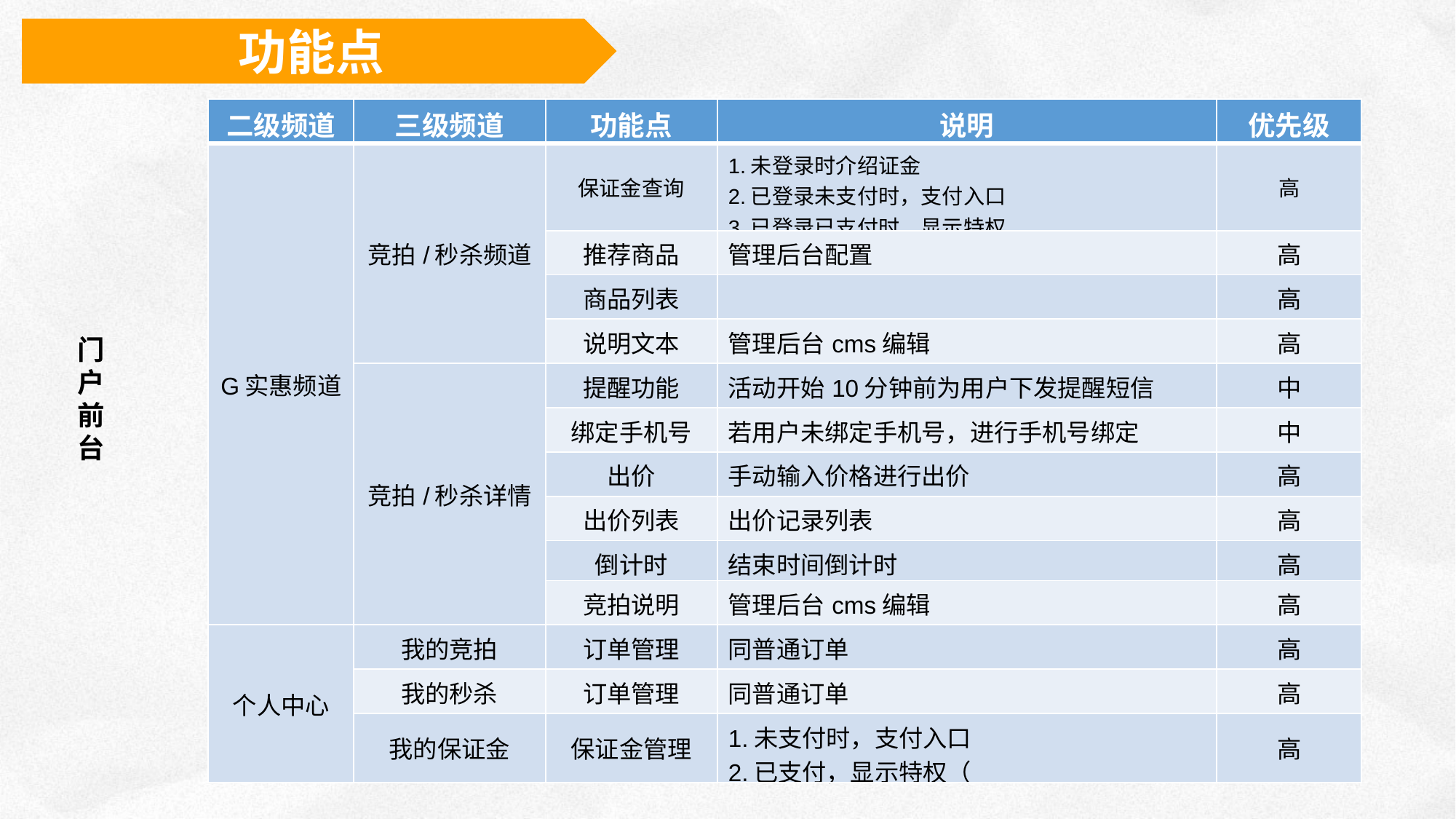

功能点
| 二级频道 | 三级频道 | 功能点 | 说明 | 优先级 |
| --- | --- | --- | --- | --- |
| G实惠频道 | 竞拍/秒杀频道 | 保证金查询 | 1.未登录时介绍证金 2.已登录未支付时，支付入口 3.已登录已支付时，显示特权 | 高 |
|  |  | 推荐商品 | 管理后台配置 | 高 |
|  |  | 商品列表 |  | 高 |
|  |  | 说明文本 | 管理后台cms编辑 | 高 |
|  | 竞拍/秒杀详情 | 提醒功能 | 活动开始10分钟前为用户下发提醒短信 | 中 |
|  |  | 绑定手机号 | 若用户未绑定手机号，进行手机号绑定 | 中 |
|  |  | 出价 | 手动输入价格进行出价 | 高 |
|  |  | 出价列表 | 出价记录列表 | 高 |
|  |  | 倒计时 | 结束时间倒计时 | 高 |
|  |  | 竞拍说明 | 管理后台cms编辑 | 高 |
| 个人中心 | 我的竞拍 | 订单管理 | 同普通订单 | 高 |
|  | 我的秒杀 | 订单管理 | 同普通订单 | 高 |
|  | 我的保证金 | 保证金管理 | 1.未支付时，支付入口 2.已支付，显示特权（ | 高 |
门户前台